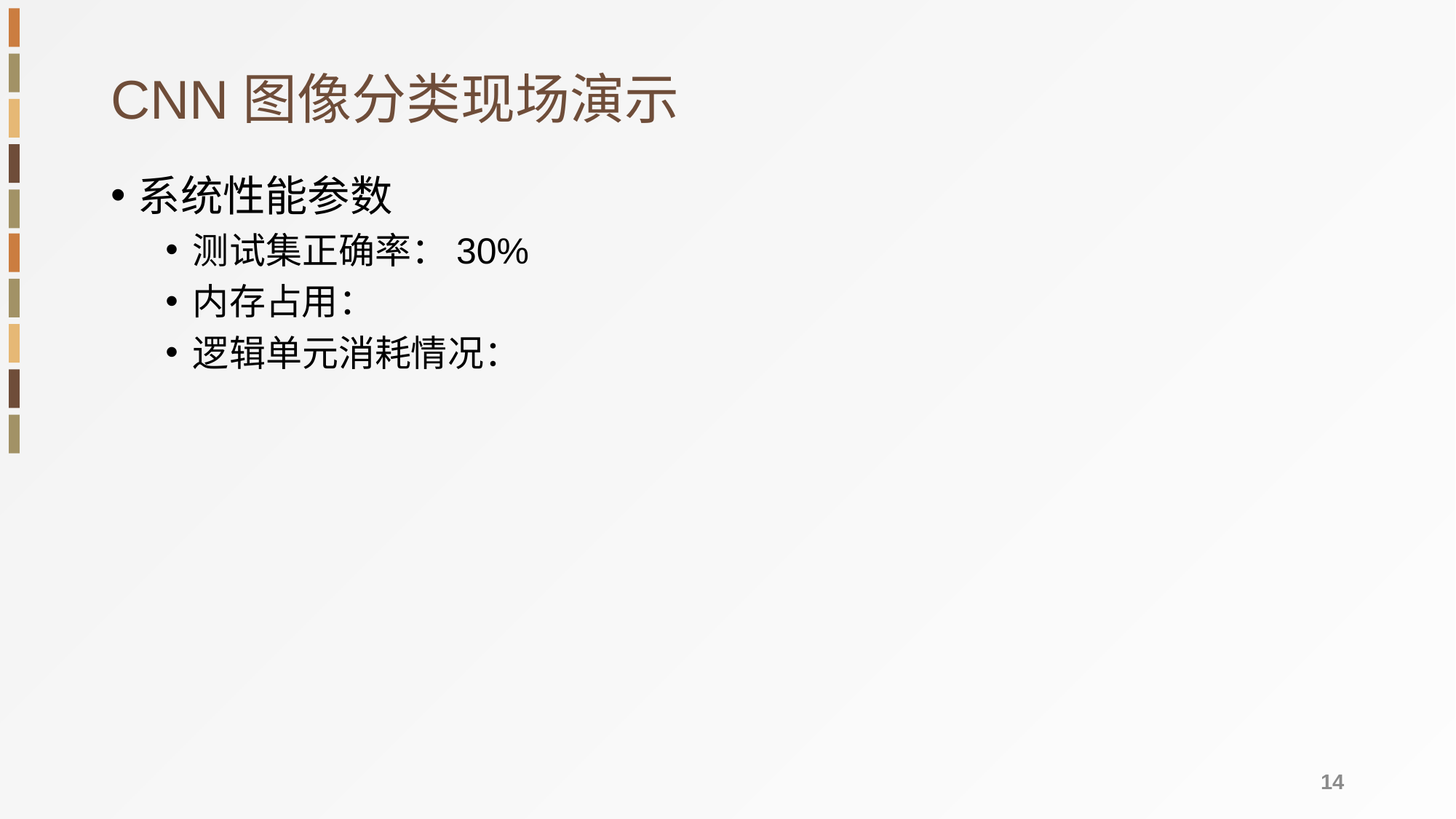

# CNN图像分类现场演示
系统性能参数
测试集正确率：30%
内存占用：
逻辑单元消耗情况：

14